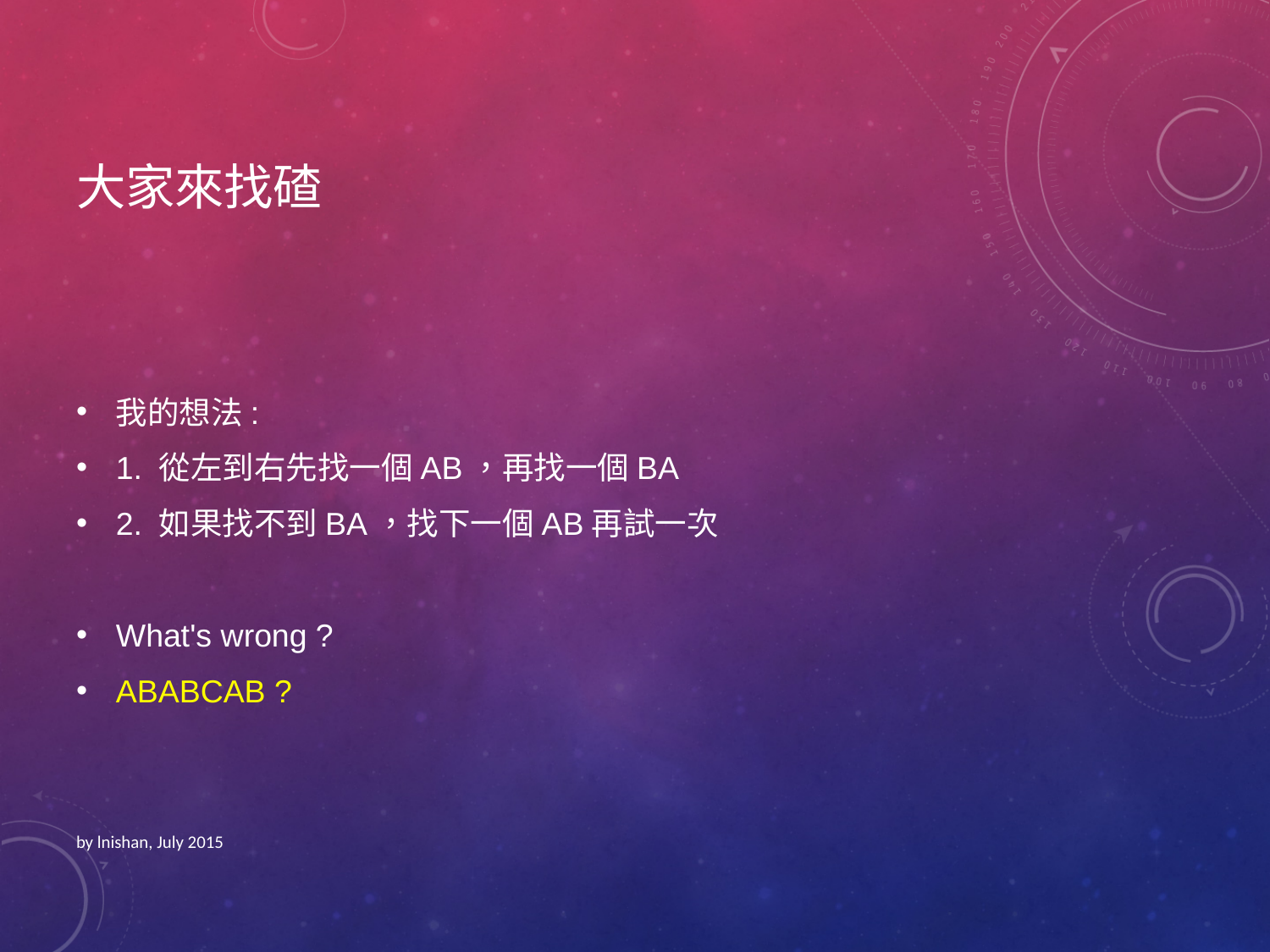

# 大家來找碴
我的想法:
1. 從左到右先找一個AB，再找一個BA
2. 如果找不到BA，找下一個AB再試一次

What's wrong ?
ABABCAB ?
by lnishan, July 2015